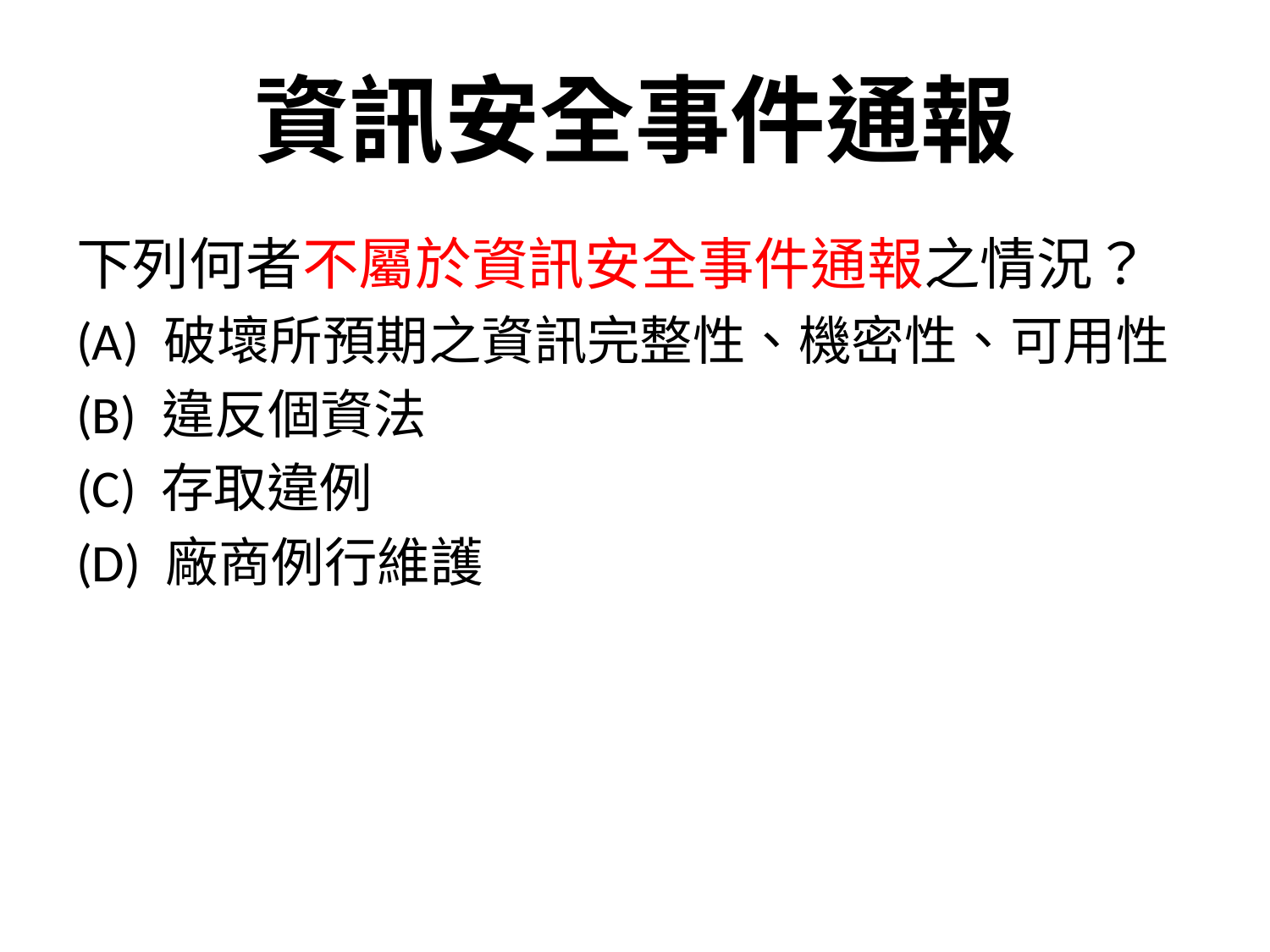

# 資訊安全事件通報
下列何者不屬於資訊安全事件通報之情況？
(A) 破壞所預期之資訊完整性、機密性、可用性
(B) 違反個資法
(C) 存取違例
(D) 廠商例行維護